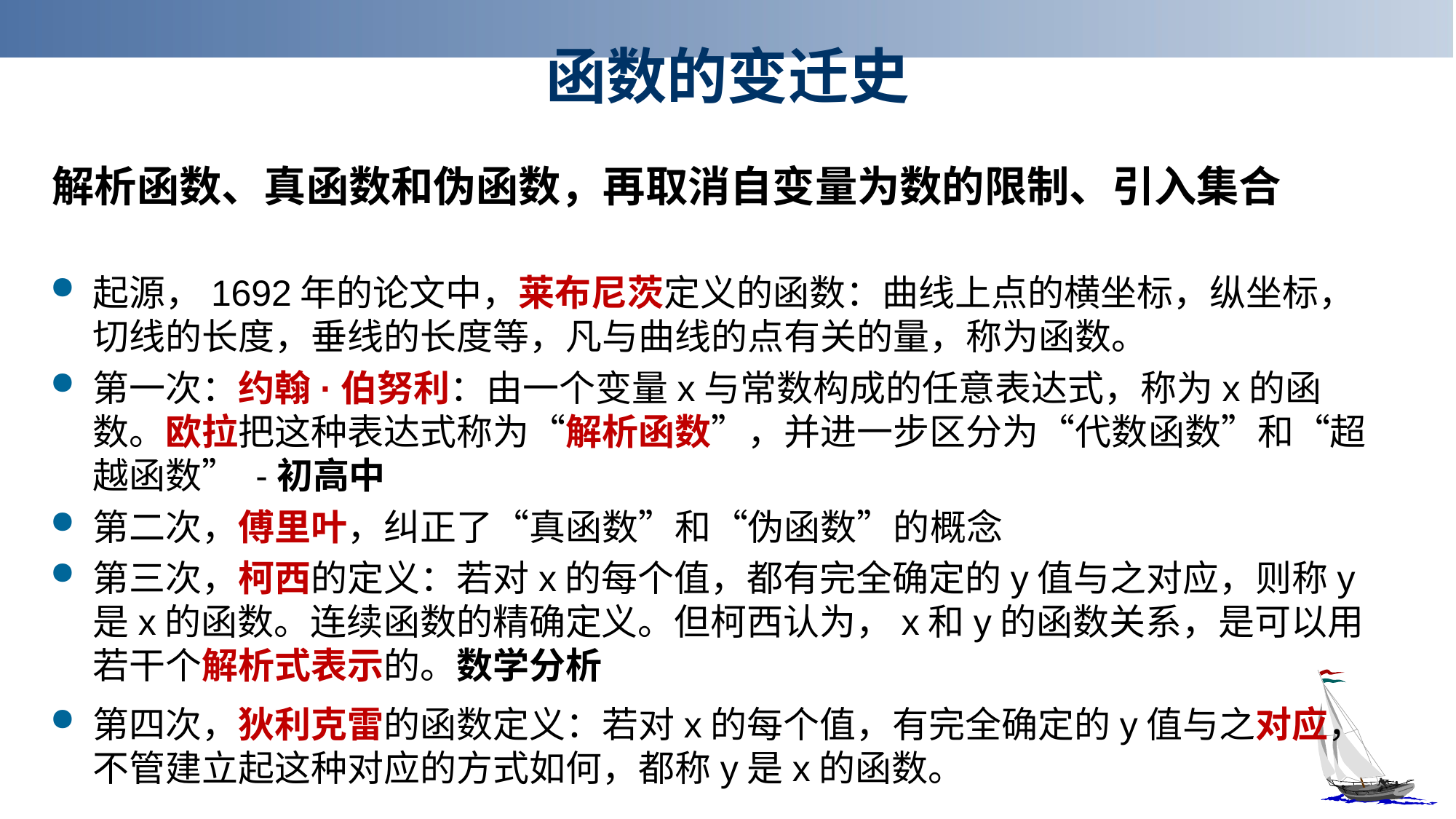

# 函数的变迁史
解析函数、真函数和伪函数，再取消自变量为数的限制、引入集合

起源，1692年的论文中，莱布尼茨定义的函数：曲线上点的横坐标，纵坐标，切线的长度，垂线的长度等，凡与曲线的点有关的量，称为函数。
第一次：约翰·伯努利：由一个变量x与常数构成的任意表达式，称为x的函数。欧拉把这种表达式称为“解析函数”，并进一步区分为“代数函数”和“超越函数” -初高中
第二次，傅里叶，纠正了“真函数”和“伪函数”的概念
第三次，柯西的定义：若对x的每个值，都有完全确定的y值与之对应，则称y是x的函数。连续函数的精确定义。但柯西认为，x和y的函数关系，是可以用若干个解析式表示的。数学分析
第四次，狄利克雷的函数定义：若对x的每个值，有完全确定的y值与之对应，不管建立起这种对应的方式如何，都称y是x的函数。